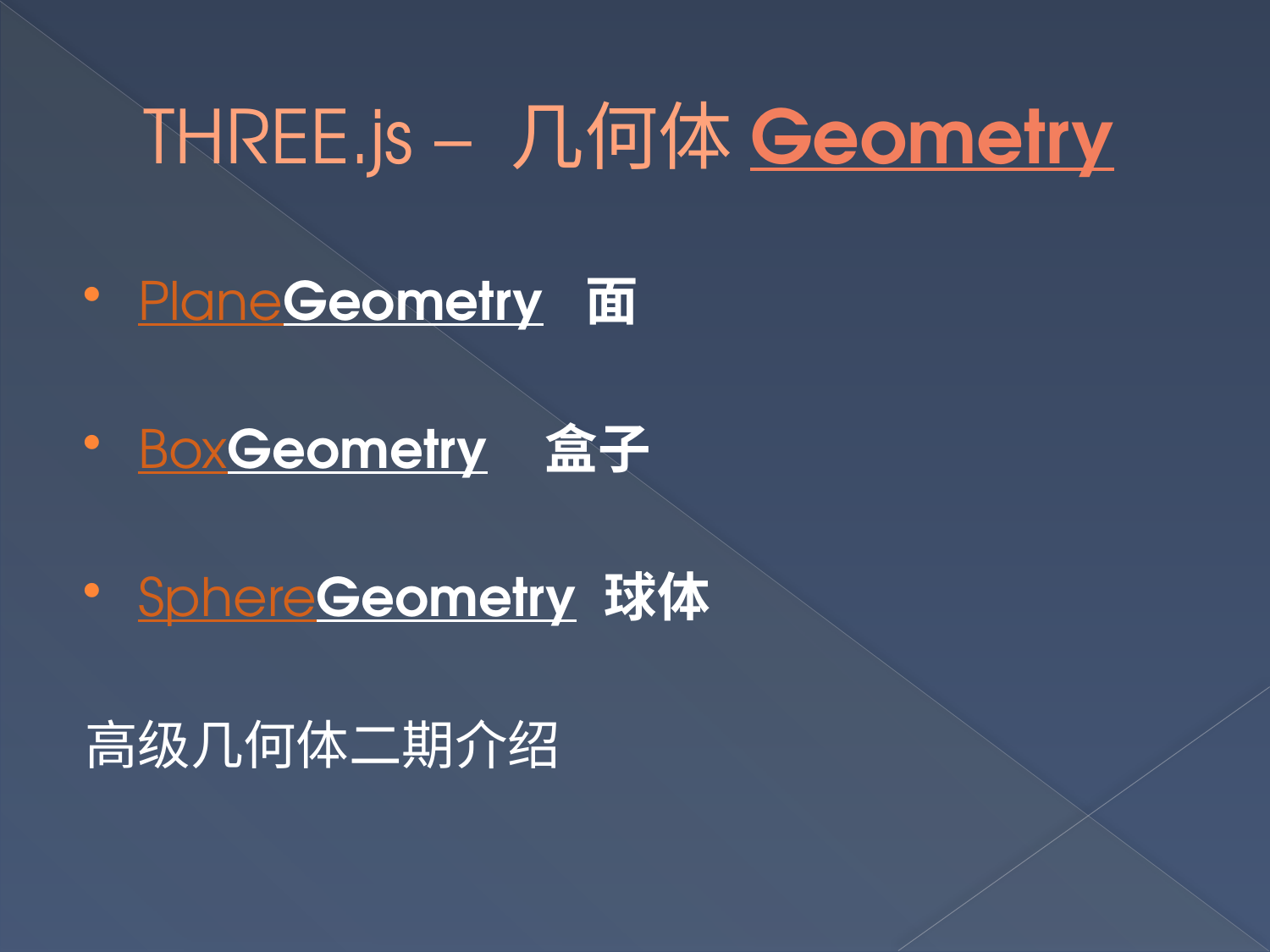

# THREE.js – 几何体Geometry
PlaneGeometry  面

BoxGeometry   盒子

SphereGeometry 球体

高级几何体二期介绍